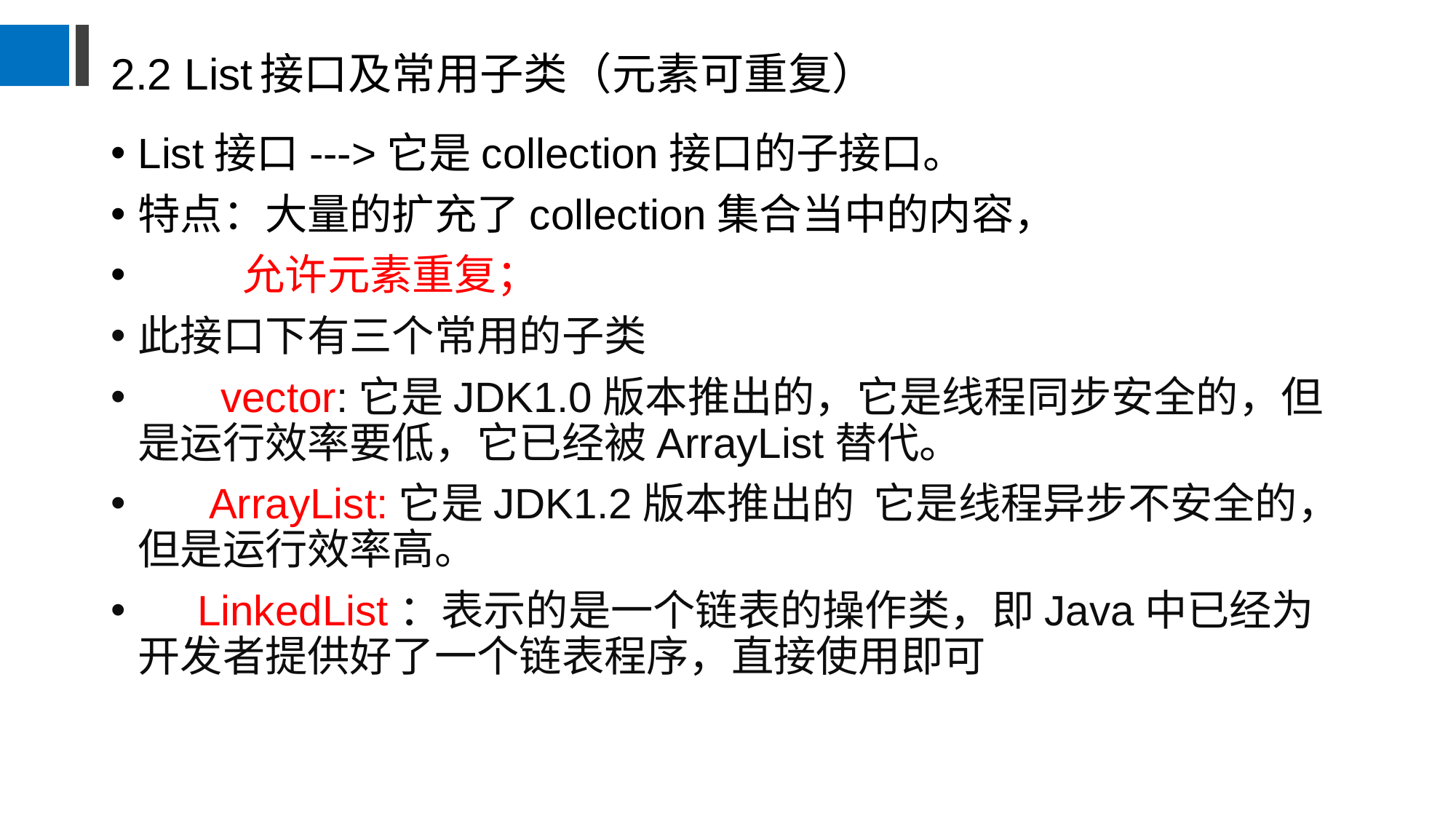

# 2.2 List接口及常用子类（元素可重复）
List接口--->它是collection接口的子接口。
特点：大量的扩充了collection集合当中的内容，
          允许元素重复；
此接口下有三个常用的子类
       vector:它是JDK1.0版本推出的，它是线程同步安全的，但是运行效率要低，它已经被ArrayList替代。
      ArrayList:它是JDK1.2版本推出的  它是线程异步不安全的，但是运行效率高。
     LinkedList：表示的是一个链表的操作类，即Java中已经为开发者提供好了一个链表程序，直接使用即可